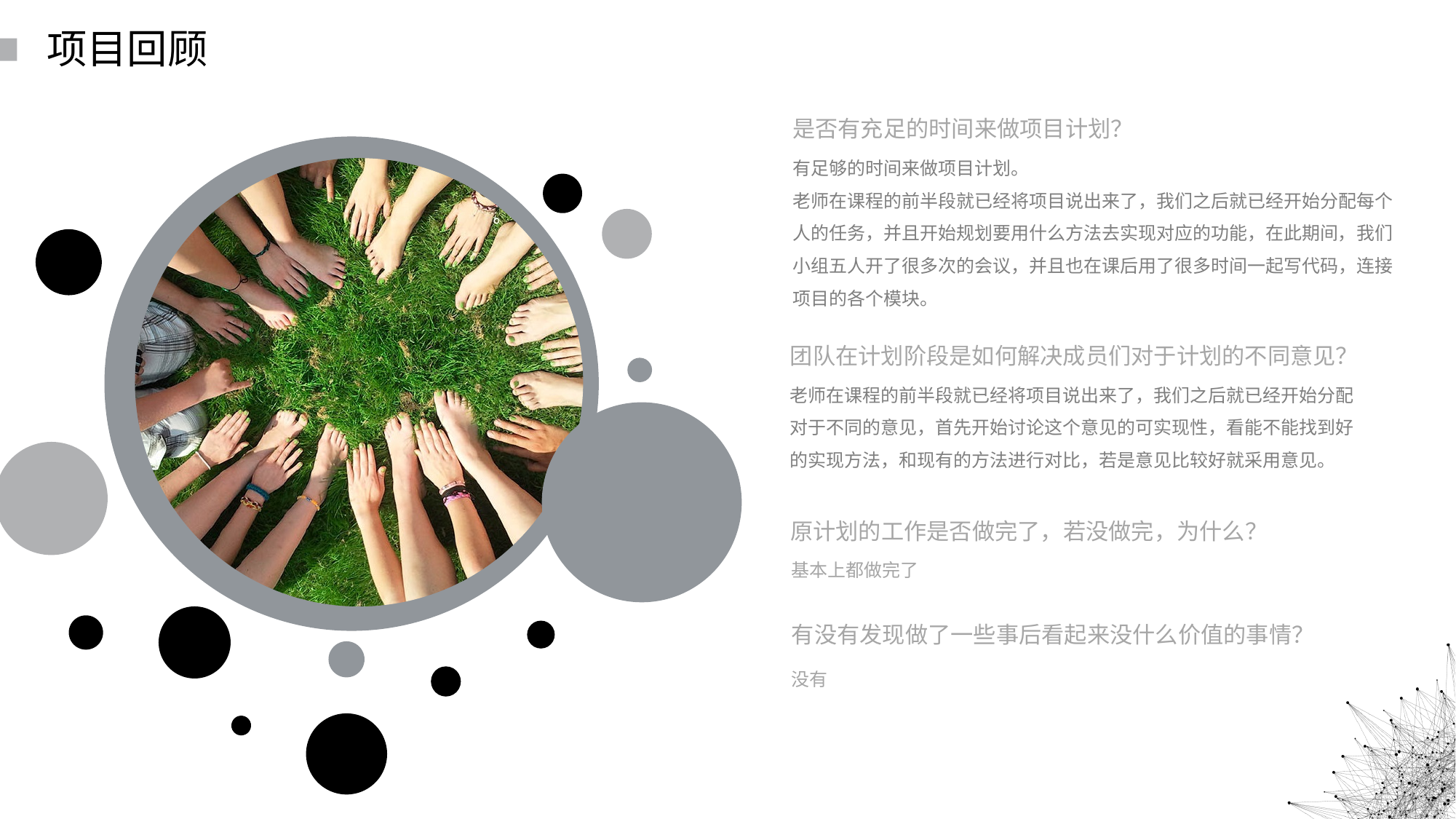

项目回顾

是否有充足的时间来做项目计划？
有足够的时间来做项目计划。
老师在课程的前半段就已经将项目说出来了，我们之后就已经开始分配每个人的任务，并且开始规划要用什么方法去实现对应的功能，在此期间，我们小组五人开了很多次的会议，并且也在课后用了很多时间一起写代码，连接项目的各个模块。

团队在计划阶段是如何解决成员们对于计划的不同意见？
老师在课程的前半段就已经将项目说出来了，我们之后就已经开始分配对于不同的意见，首先开始讨论这个意见的可实现性，看能不能找到好的实现方法，和现有的方法进行对比，若是意见比较好就采用意见。

原计划的工作是否做完了，若没做完，为什么？
基本上都做完了
有没有发现做了一些事后看起来没什么价值的事情？
没有